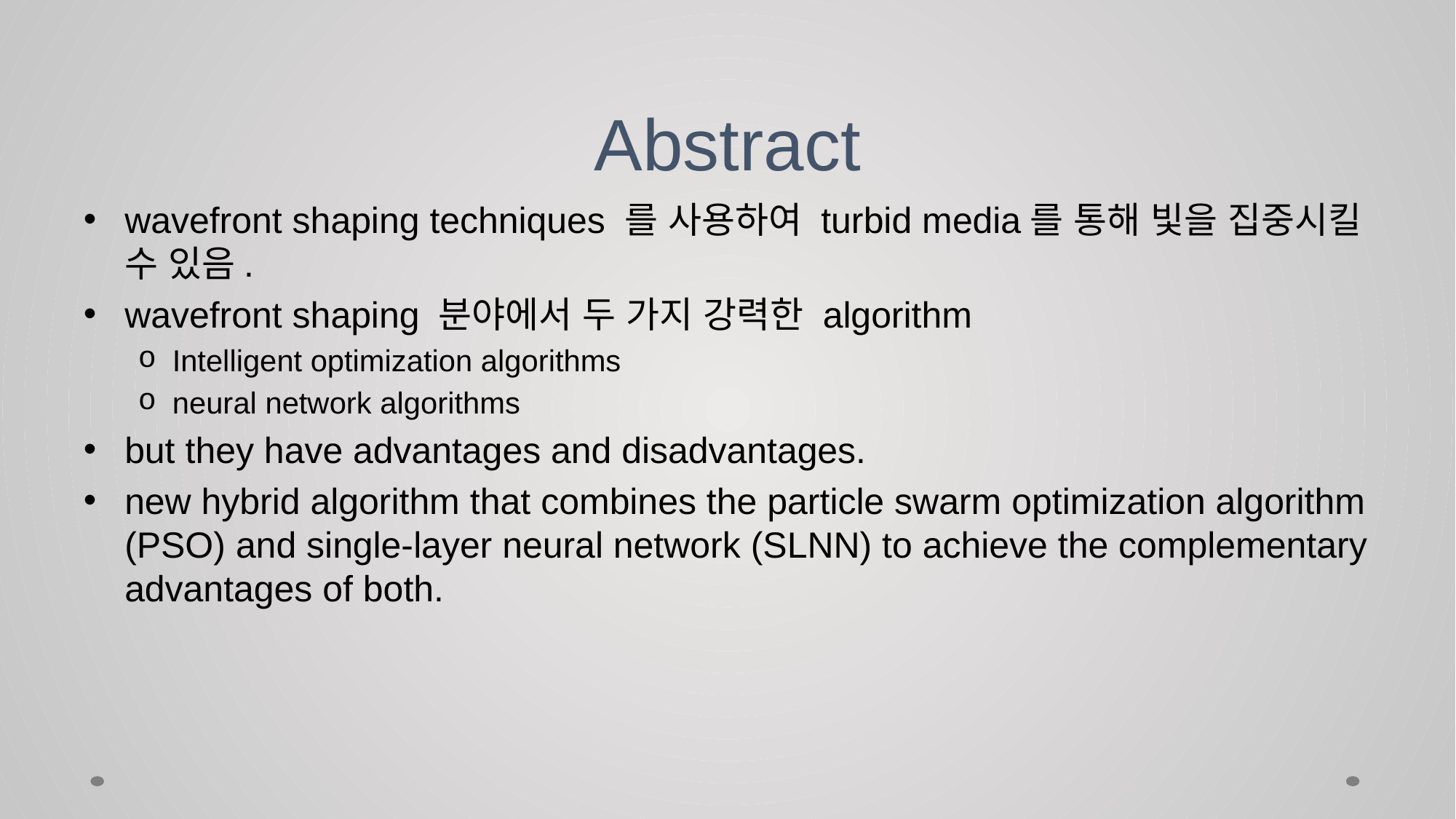

# Abstract
wavefront shaping techniques 를 사용하여 turbid media를 통해 빛을 집중시킬 수 있음.
wavefront shaping 분야에서 두 가지 강력한 algorithm
Intelligent optimization algorithms
neural network algorithms
but they have advantages and disadvantages.
new hybrid algorithm that combines the particle swarm optimization algorithm (PSO) and single-layer neural network (SLNN) to achieve the complementary advantages of both.